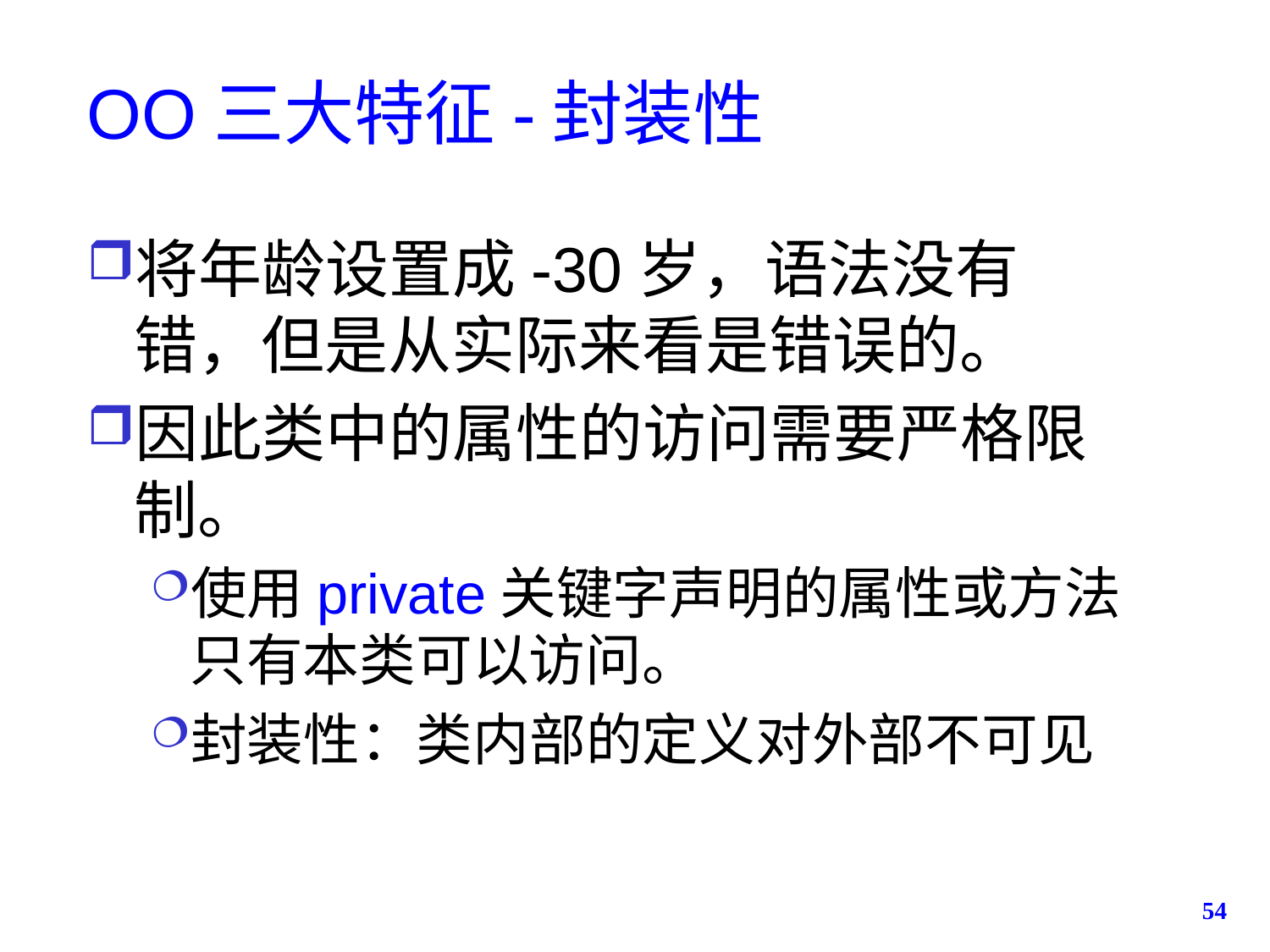

# OO三大特征-封装性
将年龄设置成-30岁，语法没有错，但是从实际来看是错误的。
因此类中的属性的访问需要严格限制。
使用private关键字声明的属性或方法只有本类可以访问。
封装性：类内部的定义对外部不可见
54